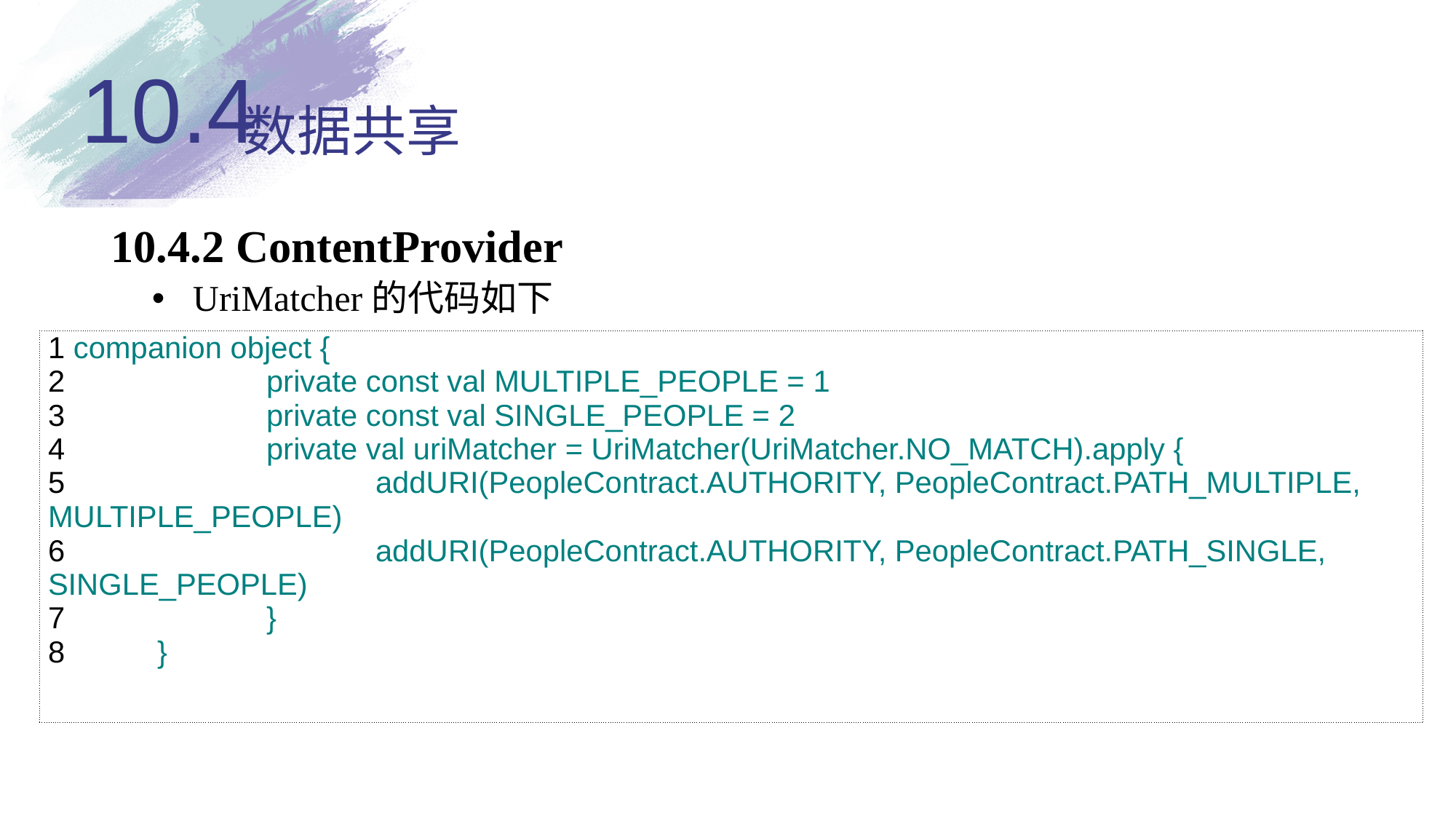

10.4
# 数据共享
10.4.2 ContentProvider
UriMatcher的代码如下
| 1 companion object { 2  private const val MULTIPLE\_PEOPLE = 1 3  private const val SINGLE\_PEOPLE = 2 4  private val uriMatcher = UriMatcher(UriMatcher.NO\_MATCH).apply { 5  addURI(PeopleContract.AUTHORITY, PeopleContract.PATH\_MULTIPLE, MULTIPLE\_PEOPLE) 6  addURI(PeopleContract.AUTHORITY, PeopleContract.PATH\_SINGLE, SINGLE\_PEOPLE) 7  } 8  } |
| --- |